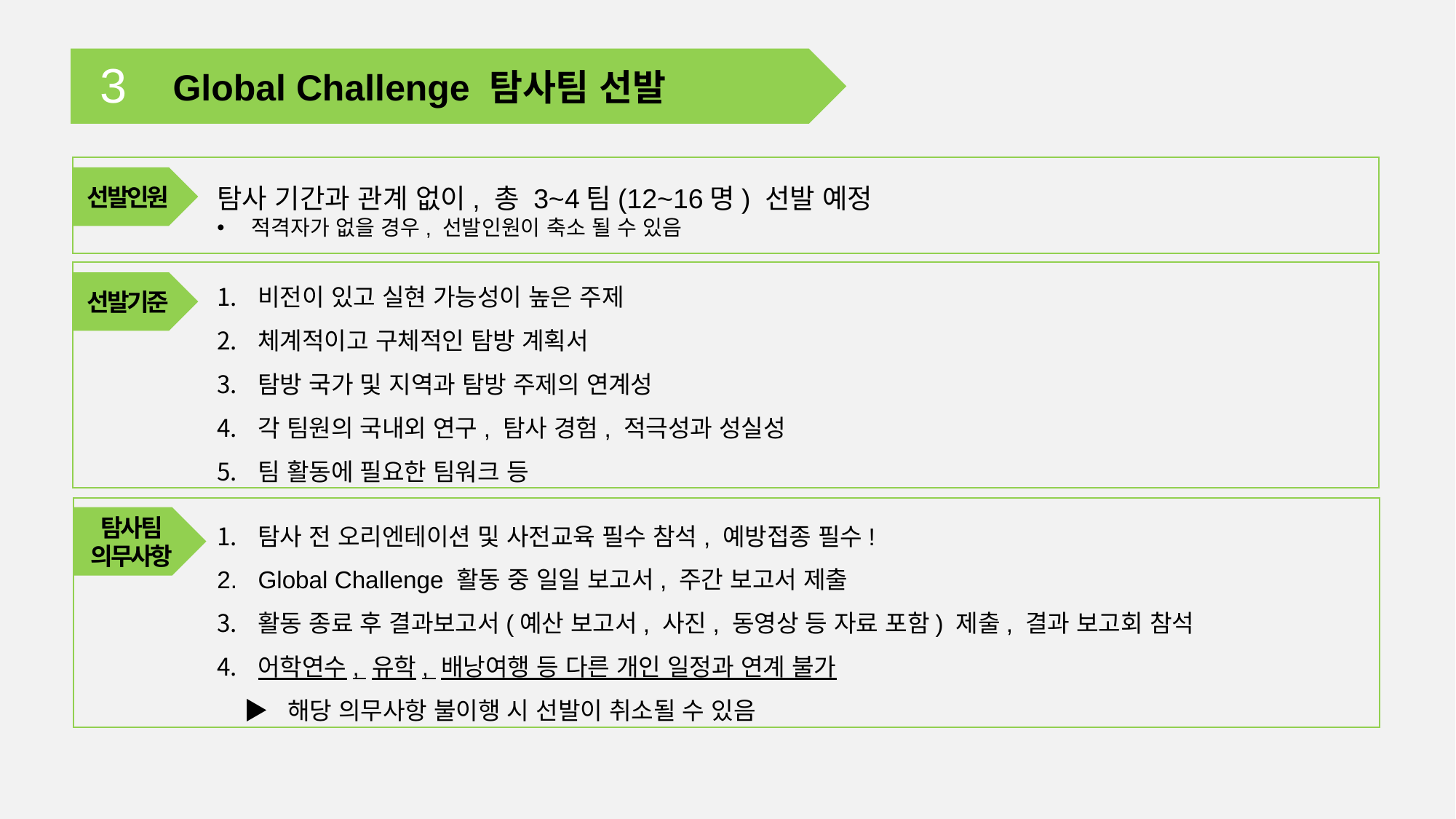

3
Global Challenge 탐사팀 선발

선발인원
탐사 기간과 관계 없이, 총 3~4팀(12~16명) 선발 예정
적격자가 없을 경우, 선발인원이 축소 될 수 있음

비전이 있고 실현 가능성이 높은 주제
체계적이고 구체적인 탐방 계획서
탐방 국가 및 지역과 탐방 주제의 연계성
각 팀원의 국내외 연구, 탐사 경험, 적극성과 성실성
팀 활동에 필요한 팀워크 등
선발기준

탐사 전 오리엔테이션 및 사전교육 필수 참석, 예방접종 필수!
Global Challenge 활동 중 일일 보고서, 주간 보고서 제출
활동 종료 후 결과보고서(예산 보고서, 사진, 동영상 등 자료 포함) 제출, 결과 보고회 참석
어학연수, 유학, 배낭여행 등 다른 개인 일정과 연계 불가
    ▶  해당 의무사항 불이행 시 선발이 취소될 수 있음
탐사팀
의무사항